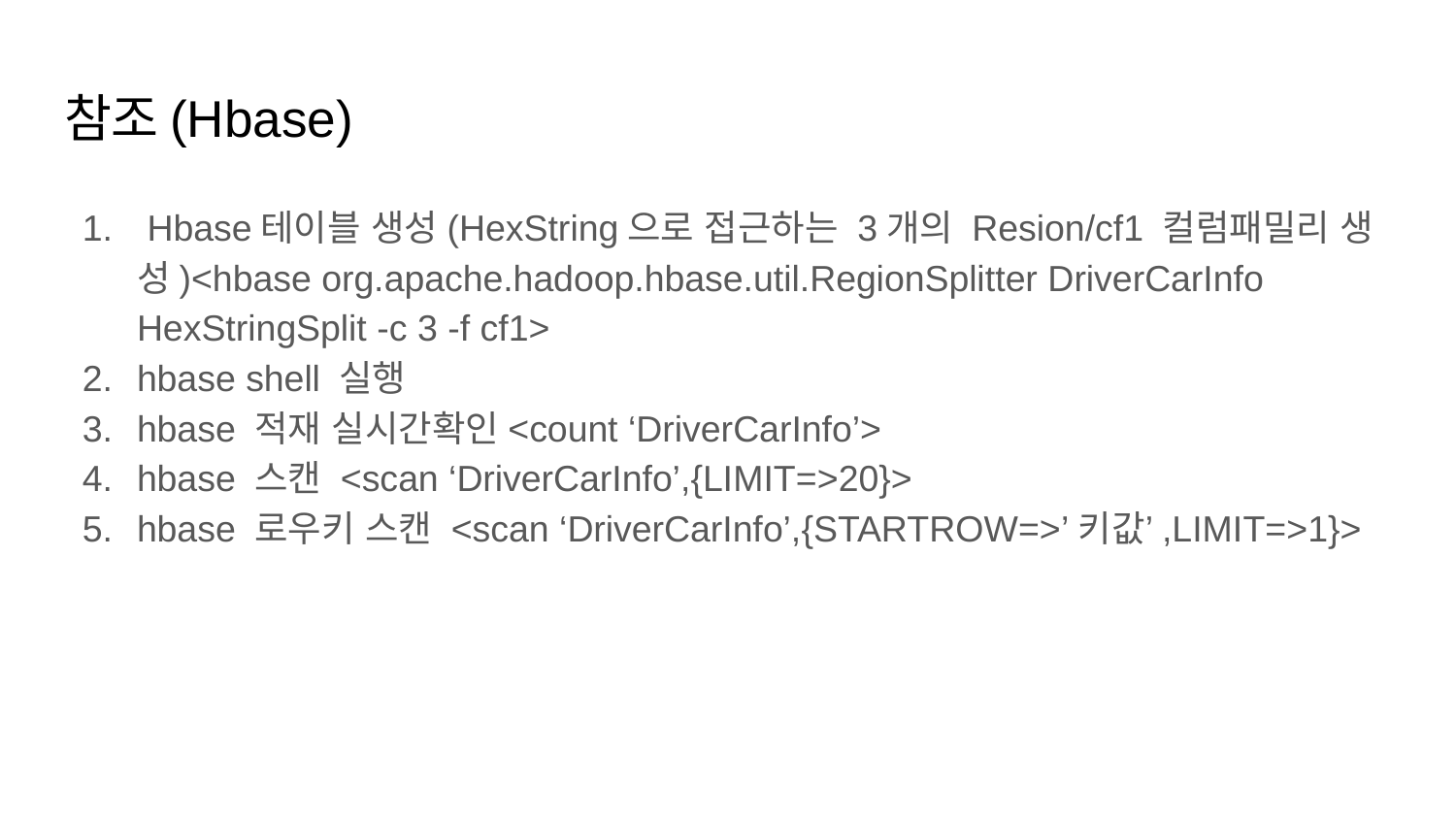

# 참조(Hbase)
 Hbase테이블 생성(HexString으로 접근하는 3개의 Resion/cf1 컬럼패밀리 생성)<hbase org.apache.hadoop.hbase.util.RegionSplitter DriverCarInfo HexStringSplit -c 3 -f cf1>
hbase shell 실행
hbase 적재 실시간확인<count ‘DriverCarInfo’>
hbase 스캔 <scan ‘DriverCarInfo’,{LIMIT=>20}>
hbase 로우키 스캔 <scan ‘DriverCarInfo’,{STARTROW=>’키값’,LIMIT=>1}>